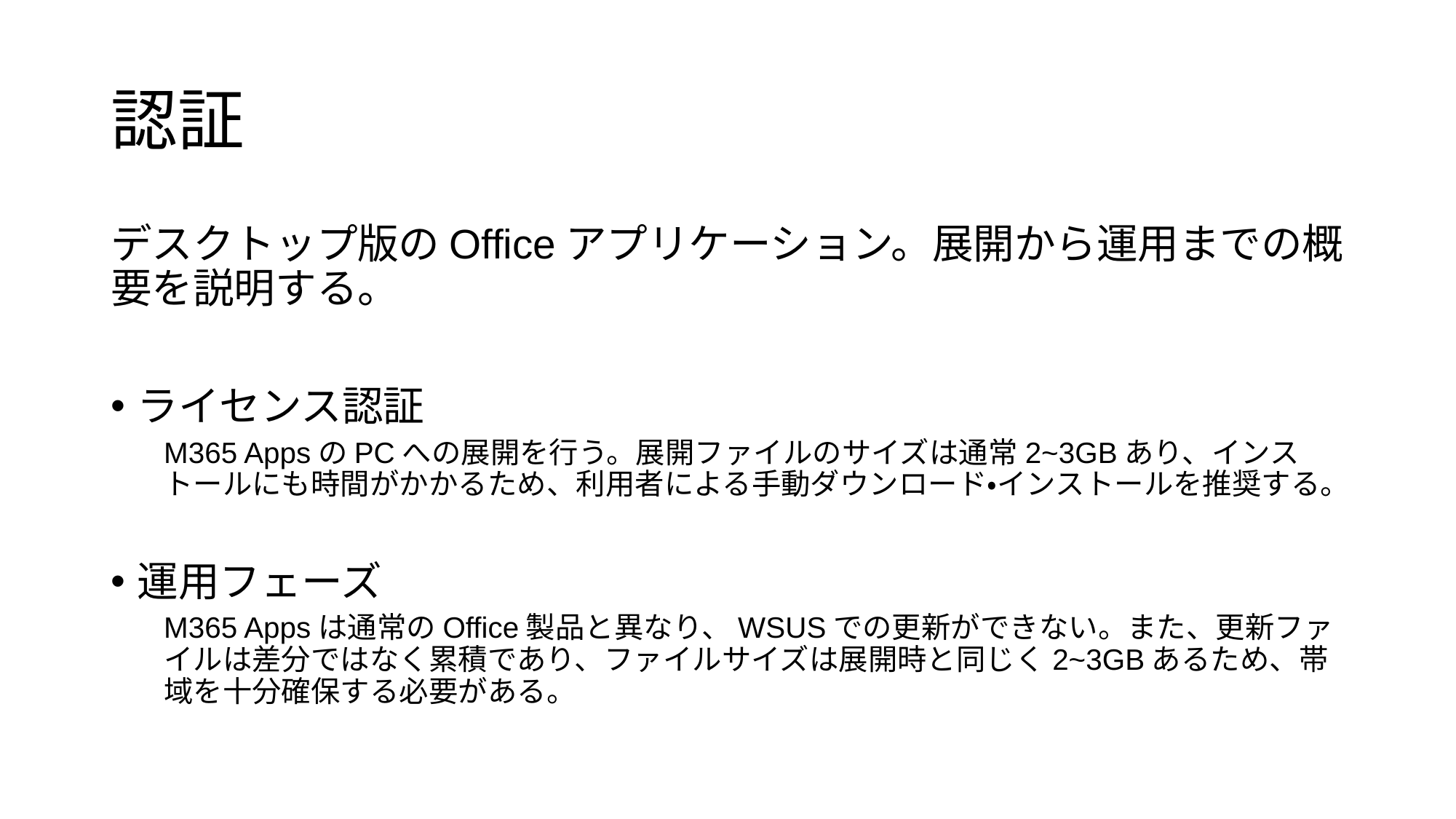

# 認証
デスクトップ版のOfficeアプリケーション。展開から運用までの概要を説明する。

ライセンス認証
M365 AppsのPCへの展開を行う。展開ファイルのサイズは通常2~3GBあり、インストールにも時間がかかるため、利用者による手動ダウンロード・インストールを推奨する。

運用フェーズ
M365 Appsは通常のOffice製品と異なり、WSUSでの更新ができない。また、更新ファイルは差分ではなく累積であり、ファイルサイズは展開時と同じく2~3GBあるため、帯域を十分確保する必要がある。